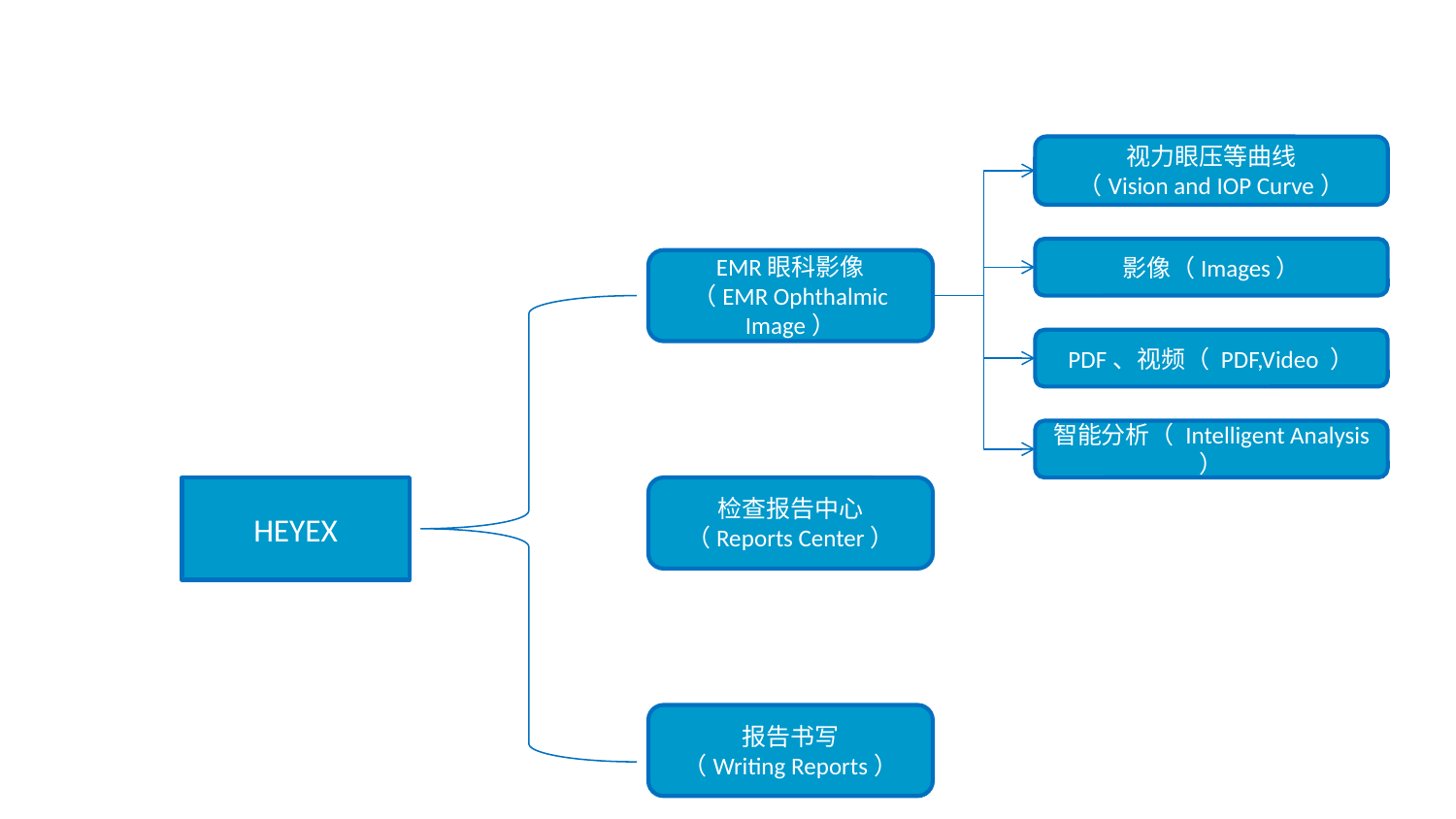

#
视力眼压等曲线
（Vision and IOP Curve）
影像（Images）
EMR眼科影像
（EMR Ophthalmic Image）

PDF、视频（ PDF,Video ）
智能分析（ Intelligent Analysis ）
HEYEX
检查报告中心
（Reports Center）
报告书写
（Writing Reports）